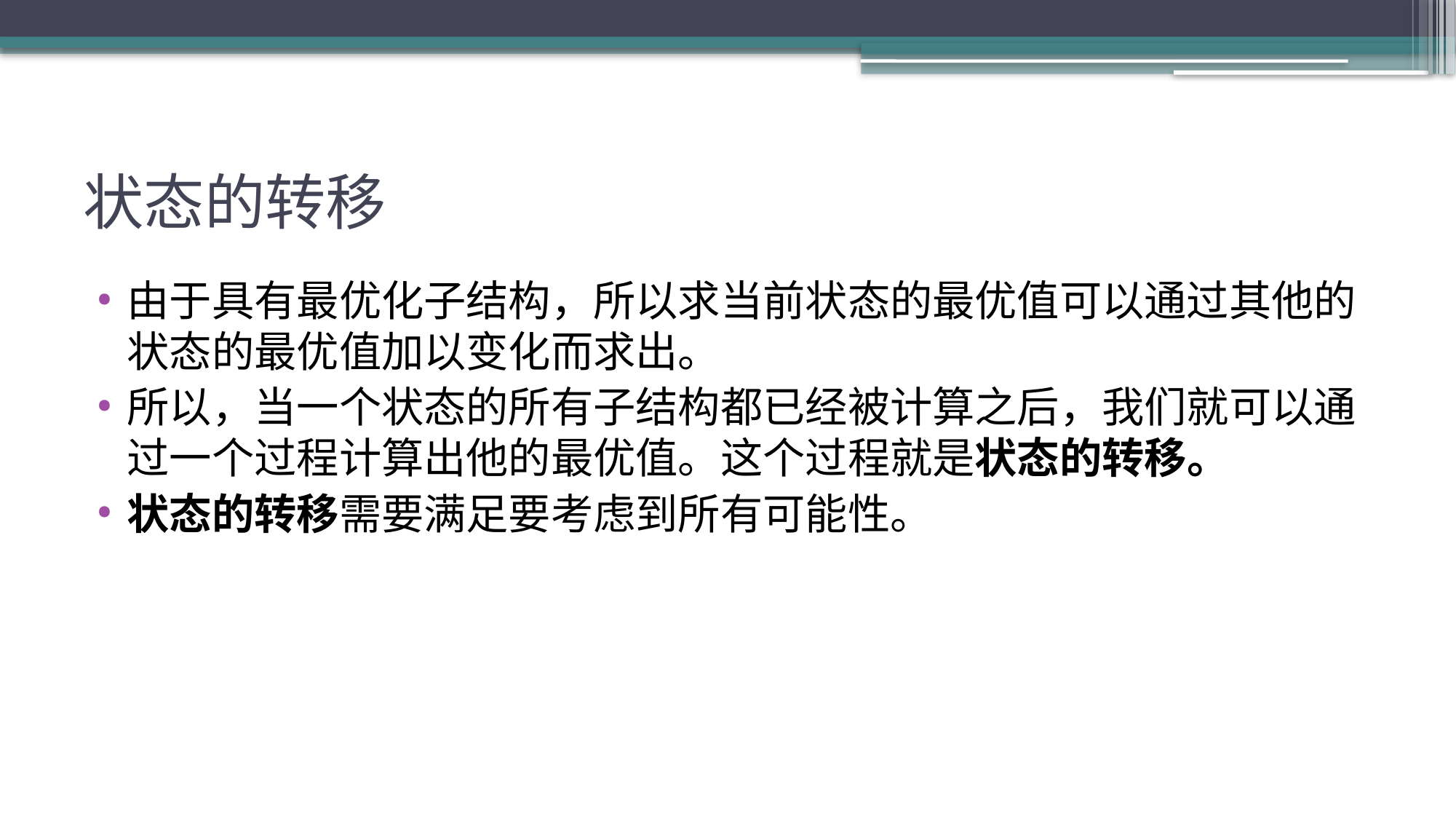

# 状态的转移
由于具有最优化子结构，所以求当前状态的最优值可以通过其他的状态的最优值加以变化而求出。
所以，当一个状态的所有子结构都已经被计算之后，我们就可以通过一个过程计算出他的最优值。这个过程就是状态的转移。
状态的转移需要满足要考虑到所有可能性。